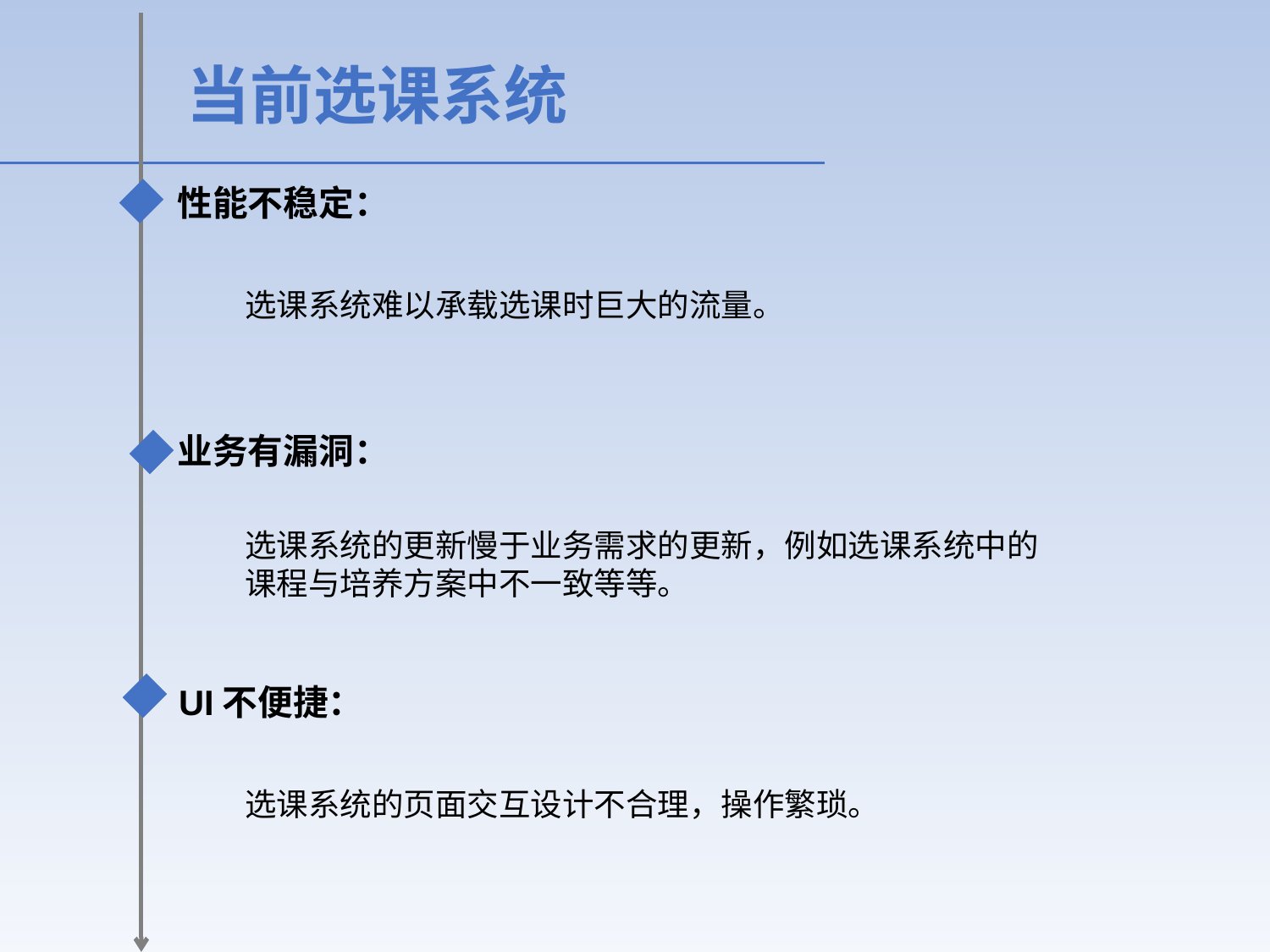

当前选课系统
性能不稳定：
选课系统难以承载选课时巨大的流量。
业务有漏洞：

选课系统的更新慢于业务需求的更新，例如选课系统中的课程与培养方案中不一致等等。
UI不便捷：
选课系统的页面交互设计不合理，操作繁琐。